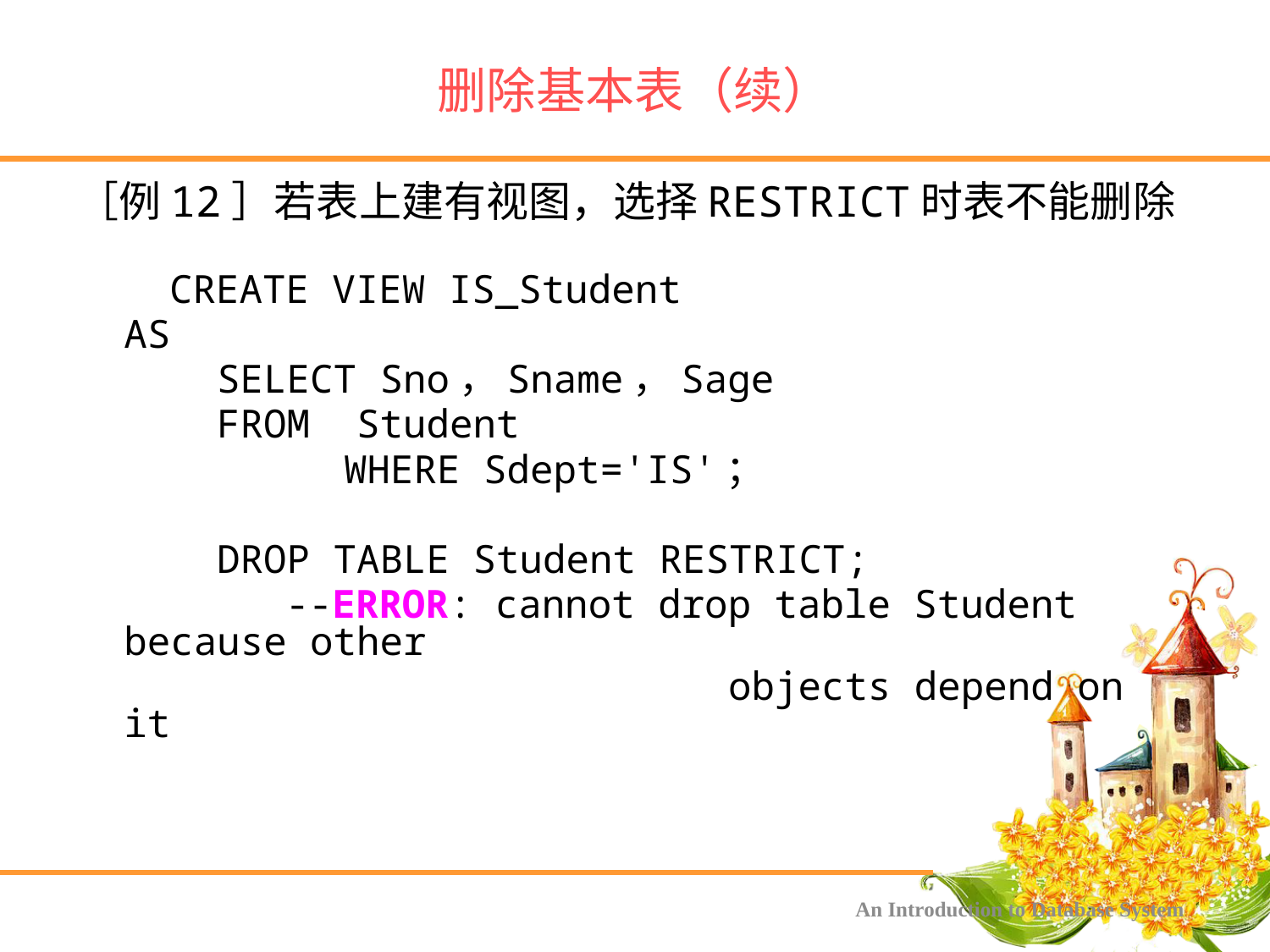

# 删除基本表（续）
［例12］若表上建有视图，选择RESTRICT时表不能删除
    CREATE VIEW IS_Student
	AS
	    SELECT Sno，Sname，Sage
	    FROM  Student
    	    WHERE Sdept='IS'；

	    DROP TABLE Student RESTRICT;
         --ERROR: cannot drop table Student because other
                            objects depend on it

An Introduction to Database System